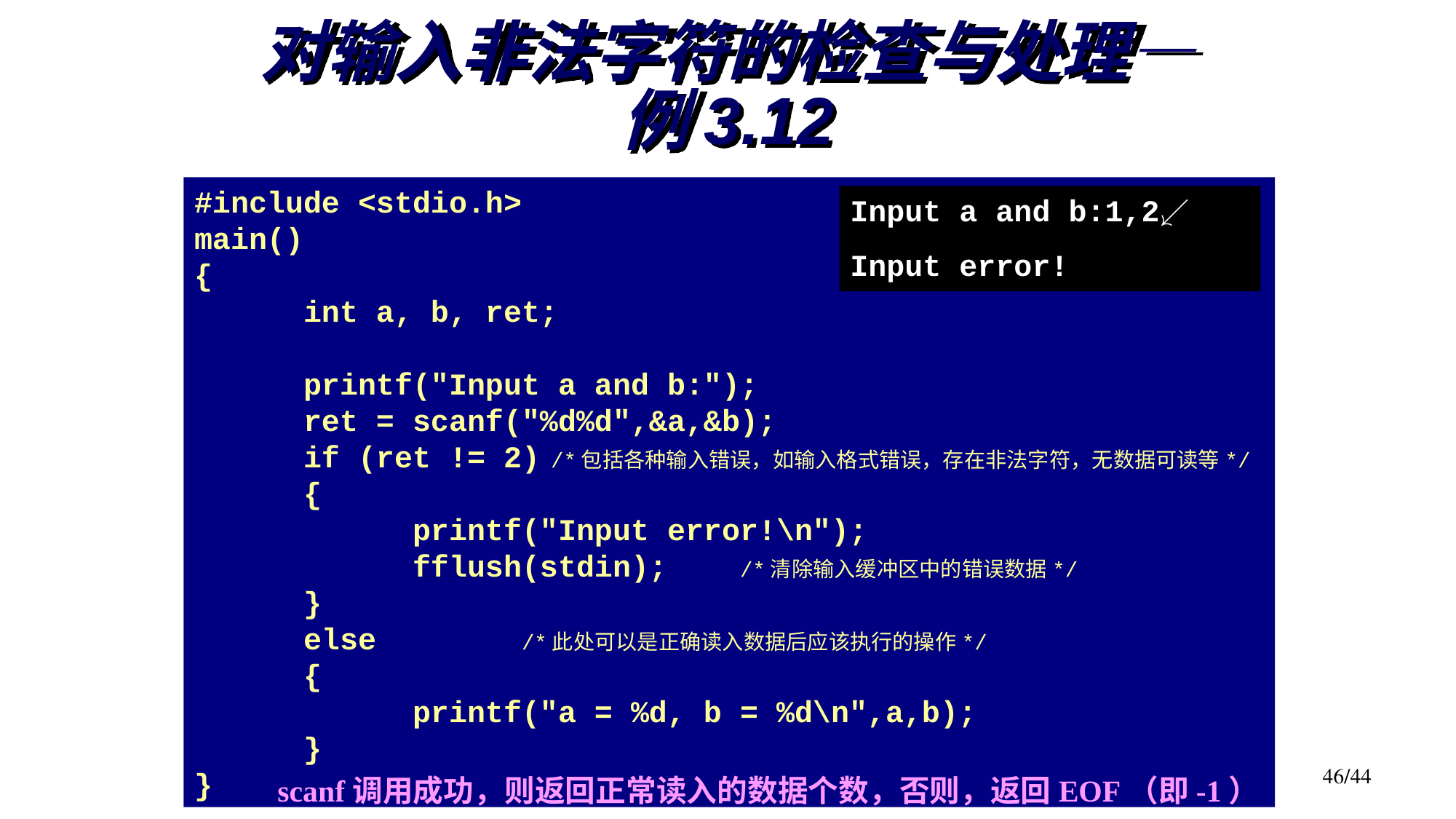

对输入非法字符的检查与处理—例3.12
#include <stdio.h>
main()
{
	int a, b, ret;

	printf("Input a and b:");
	ret = scanf("%d%d",&a,&b);
	if (ret != 2) /*包括各种输入错误，如输入格式错误，存在非法字符，无数据可读等*/
	{
		printf("Input error!\n");
		fflush(stdin);  	/*清除输入缓冲区中的错误数据*/
	}
	else		/*此处可以是正确读入数据后应该执行的操作*/
	{
		printf("a = %d, b = %d\n",a,b);
	}
}
Input a and b:1,2↙
Input error!
scanf调用成功，则返回正常读入的数据个数，否则，返回EOF（即-1）